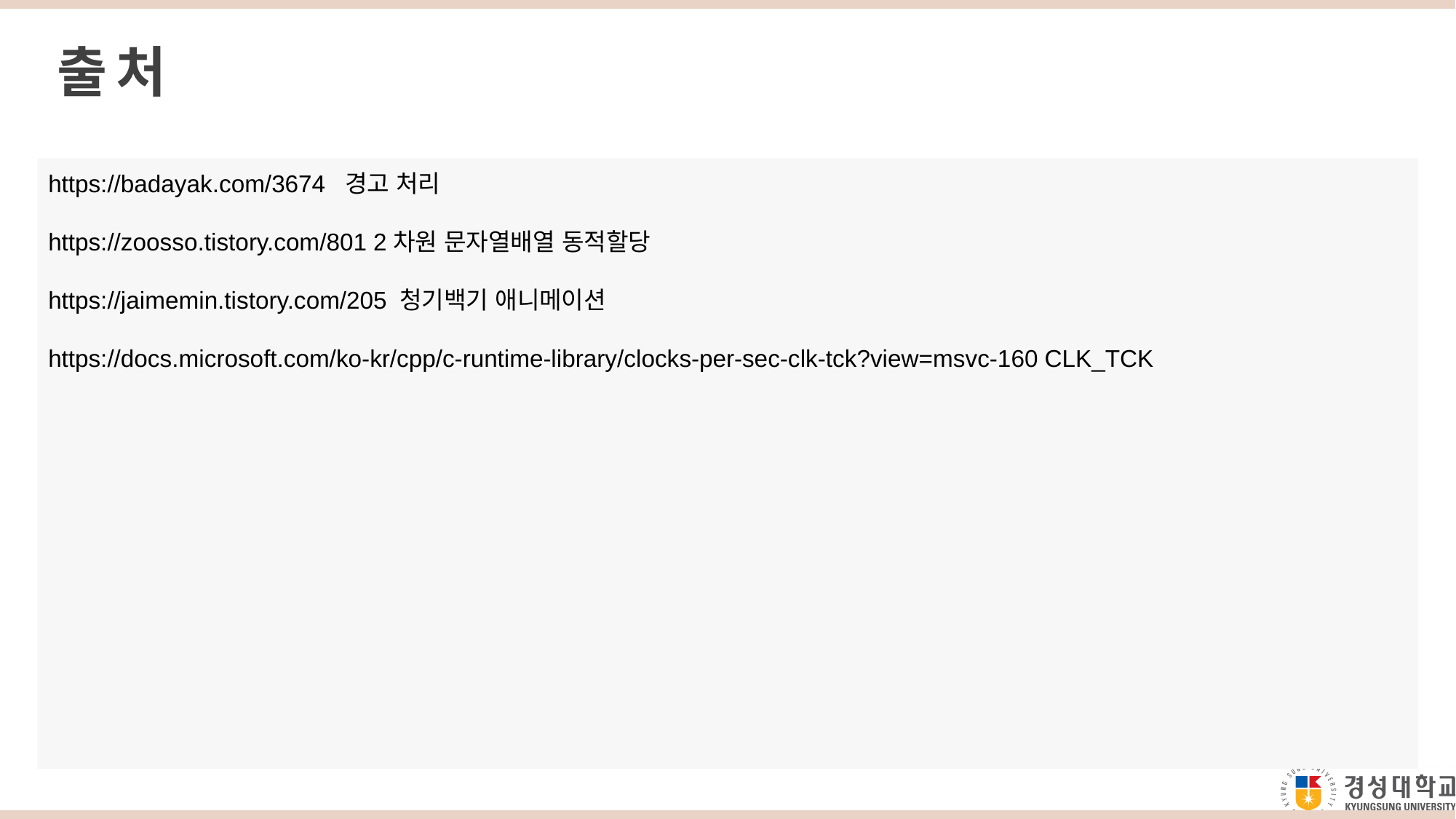

출처

https://badayak.com/3674  경고 처리

https://zoosso.tistory.com/801 2차원 문자열배열 동적할당

https://jaimemin.tistory.com/205 청기백기 애니메이션

https://docs.microsoft.com/ko-kr/cpp/c-runtime-library/clocks-per-sec-clk-tck?view=msvc-160 CLK_TCK